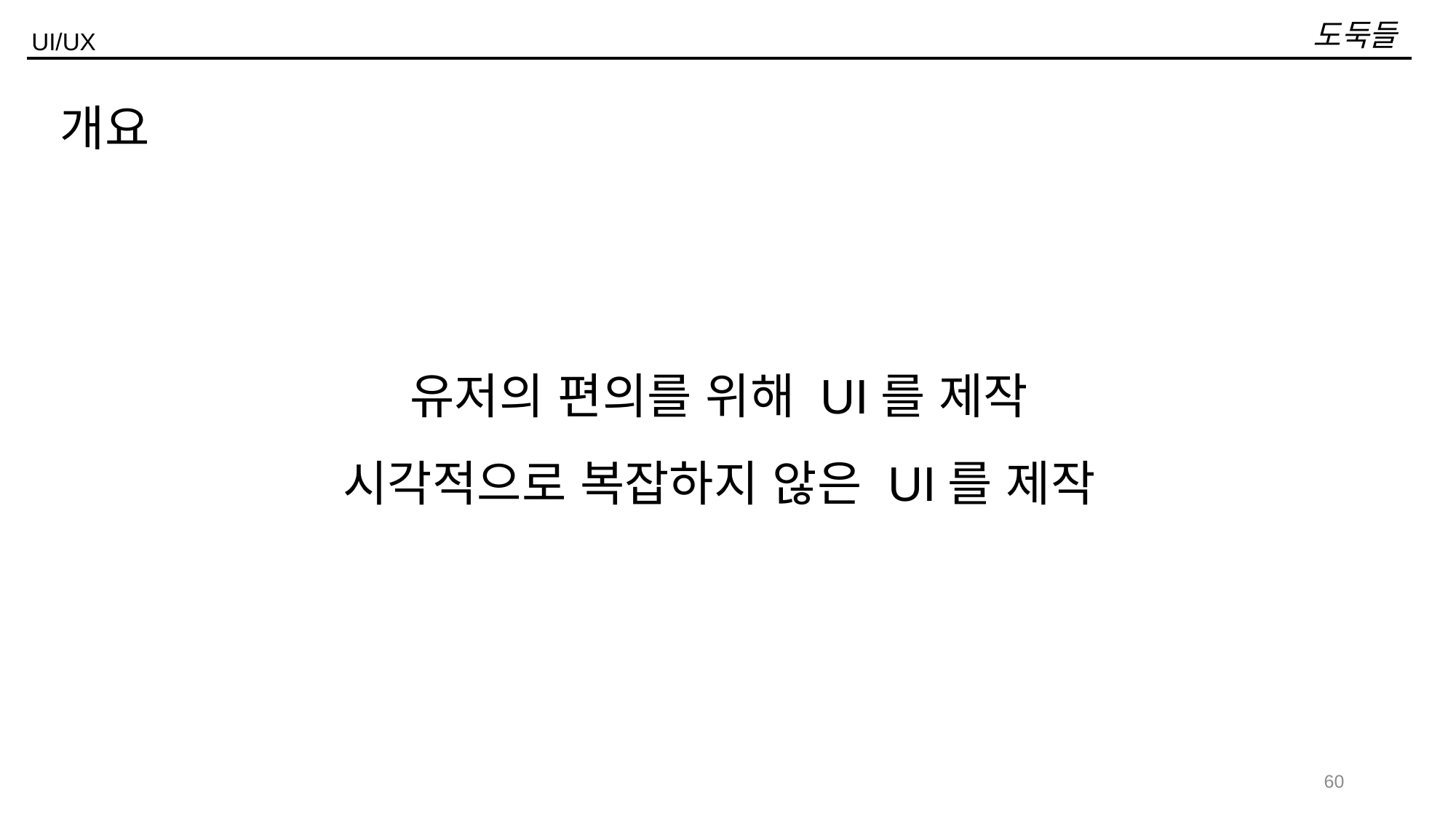

도둑들
UI/UX
개요
유저의 편의를 위해 UI를 제작
시각적으로 복잡하지 않은 UI를 제작
60